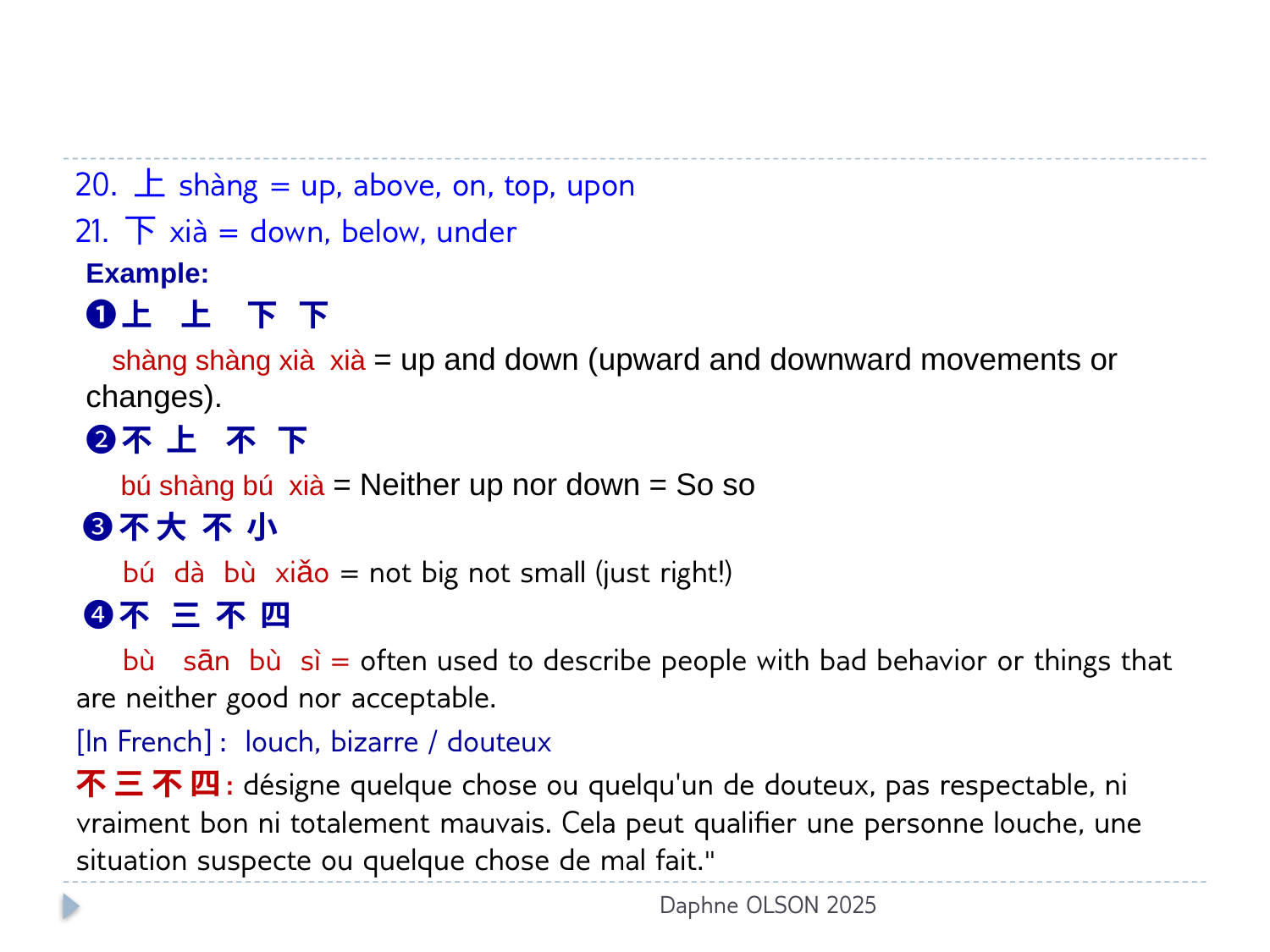

#
20. 上 shàng = up, above, on, top, upon
21. 下 xià = down, below, under
Example:
❶上    上     下   下
   shàng shàng xià  xià = up and down (upward and downward movements or changes).
❷不  上    不   下
    bú shàng bú  xià = Neither up nor down = So so
 ❸不 大  不  小
     bú  dà  bù  xiǎo = not big not small (just right!)
 ❹不   三  不  四
     bù   sān  bù  sì = often used to describe people with bad behavior or things that are neither good nor acceptable.
[In French] :  louch, bizarre / douteux
不 三 不 四: désigne quelque chose ou quelqu'un de douteux, pas respectable, ni vraiment bon ni totalement mauvais. Cela peut qualifier une personne louche, une situation suspecte ou quelque chose de mal fait."

Daphne OLSON 2025